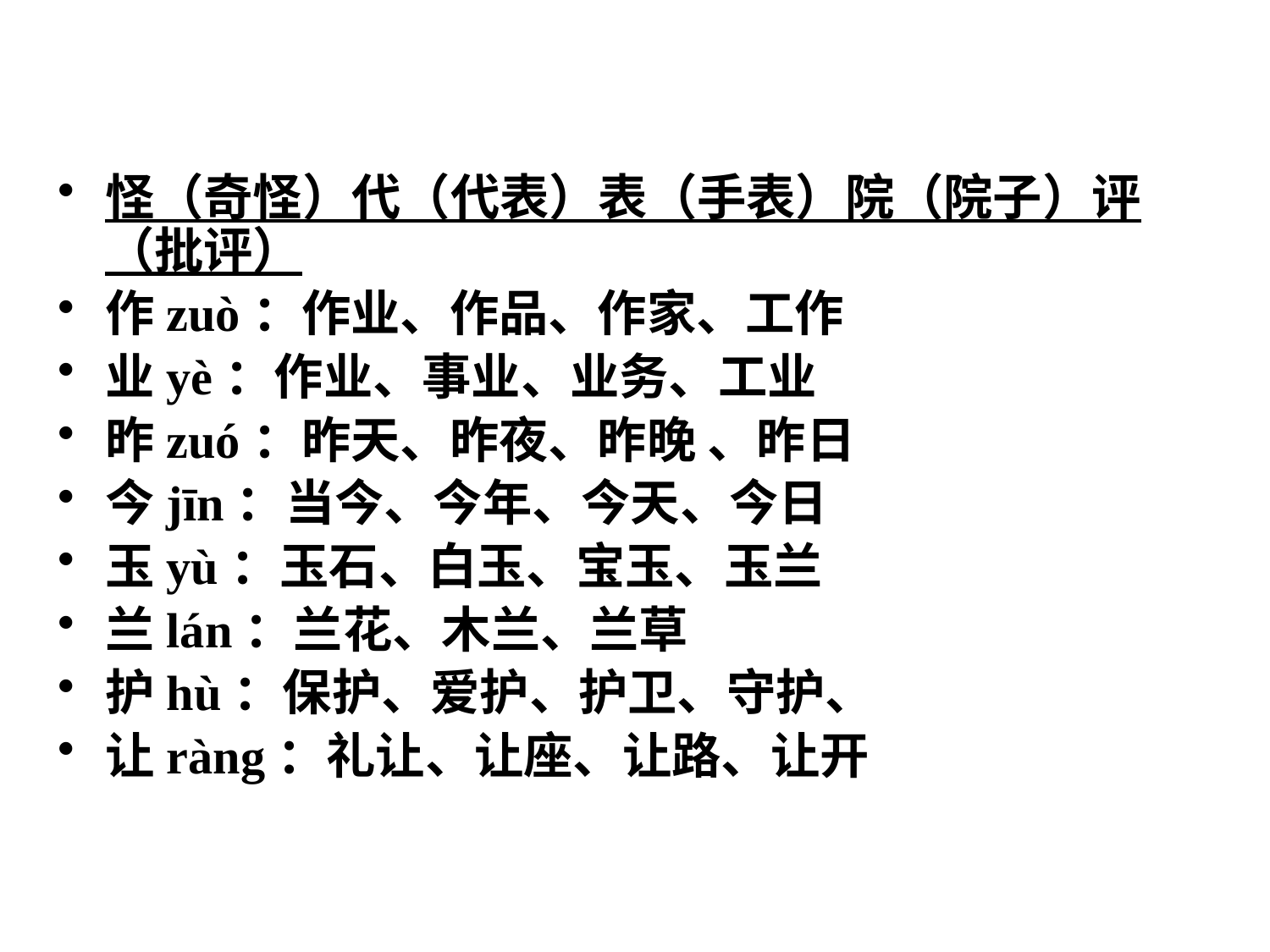

怪（奇怪）代（代表）表（手表）院（院子）评（批评）
作zuò：作业、作品、作家、工作
业yè：作业、事业、业务、工业
昨zuó：昨天、昨夜、昨晚 、昨日
今jīn：当今、今年、今天、今日
玉yù：玉石、白玉、宝玉、玉兰
兰lán：兰花、木兰、兰草
护hù：保护、爱护、护卫、守护、
让ràng：礼让、让座、让路、让开